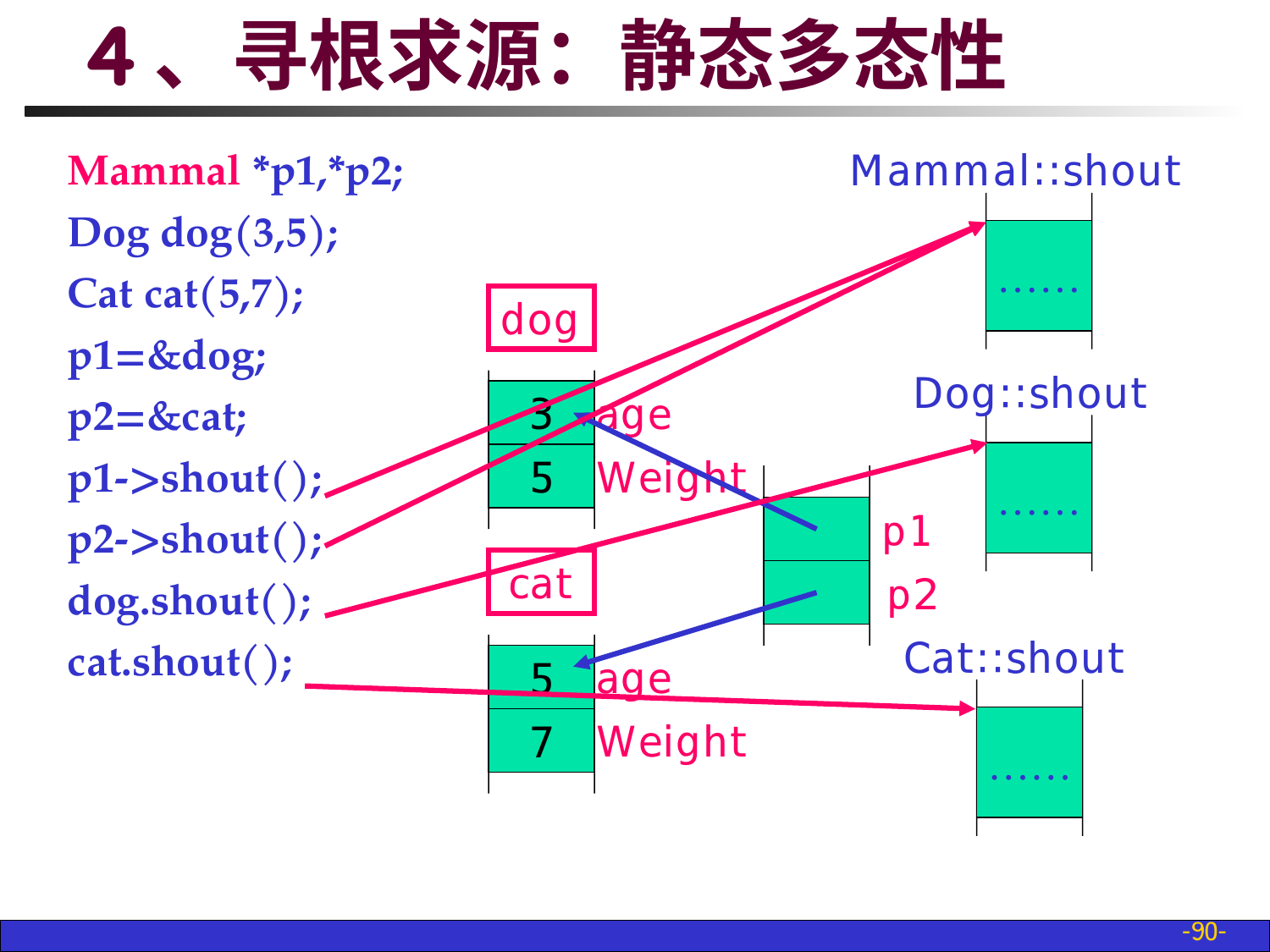

# 4、寻根求源：静态多态性
Mammal *p1,*p2;
Dog dog(3,5);
Cat cat(5,7);
p1=&dog;
p2=&cat;
p1->shout();
p2->shout();
dog.shout();
cat.shout();
Mammal::shout

……

dog

3
5
age
Weight
Dog::shout

……

p1

p2
cat

5
7
age
Weight

Cat::shout

……

-90-